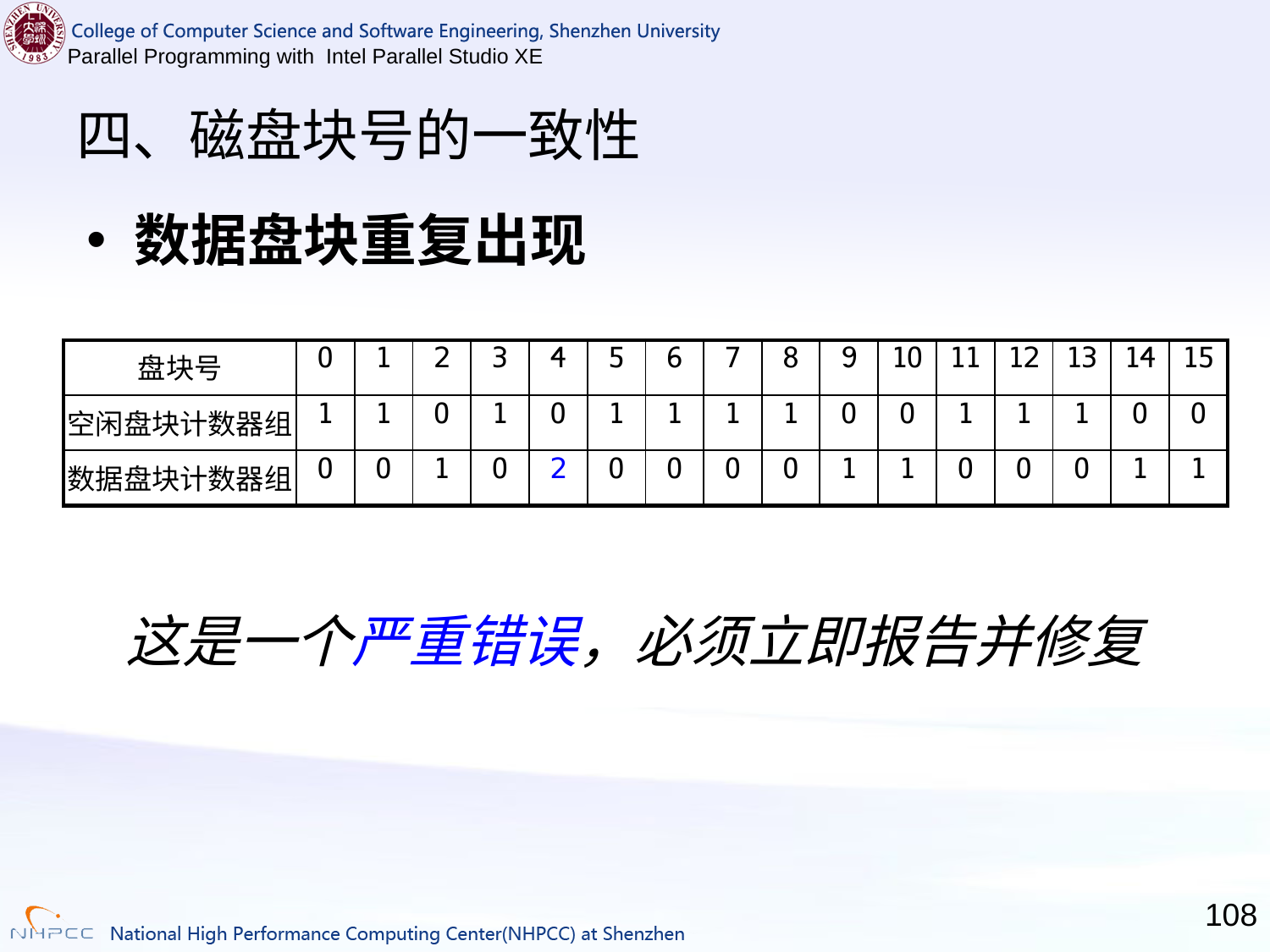

# 四、磁盘块号的一致性
数据盘块重复出现

  这是一个严重错误，必须立即报告并修复
| 盘块号 | 0 | 1 | 2 | 3 | 4 | 5 | 6 | 7 | 8 | 9 | 10 | 11 | 12 | 13 | 14 | 15 |
| --- | --- | --- | --- | --- | --- | --- | --- | --- | --- | --- | --- | --- | --- | --- | --- | --- |
| 空闲盘块计数器组 | 1 | 1 | 0 | 1 | 0 | 1 | 1 | 1 | 1 | 0 | 0 | 1 | 1 | 1 | 0 | 0 |
| 数据盘块计数器组 | 0 | 0 | 1 | 0 | 2 | 0 | 0 | 0 | 0 | 1 | 1 | 0 | 0 | 0 | 1 | 1 |
108